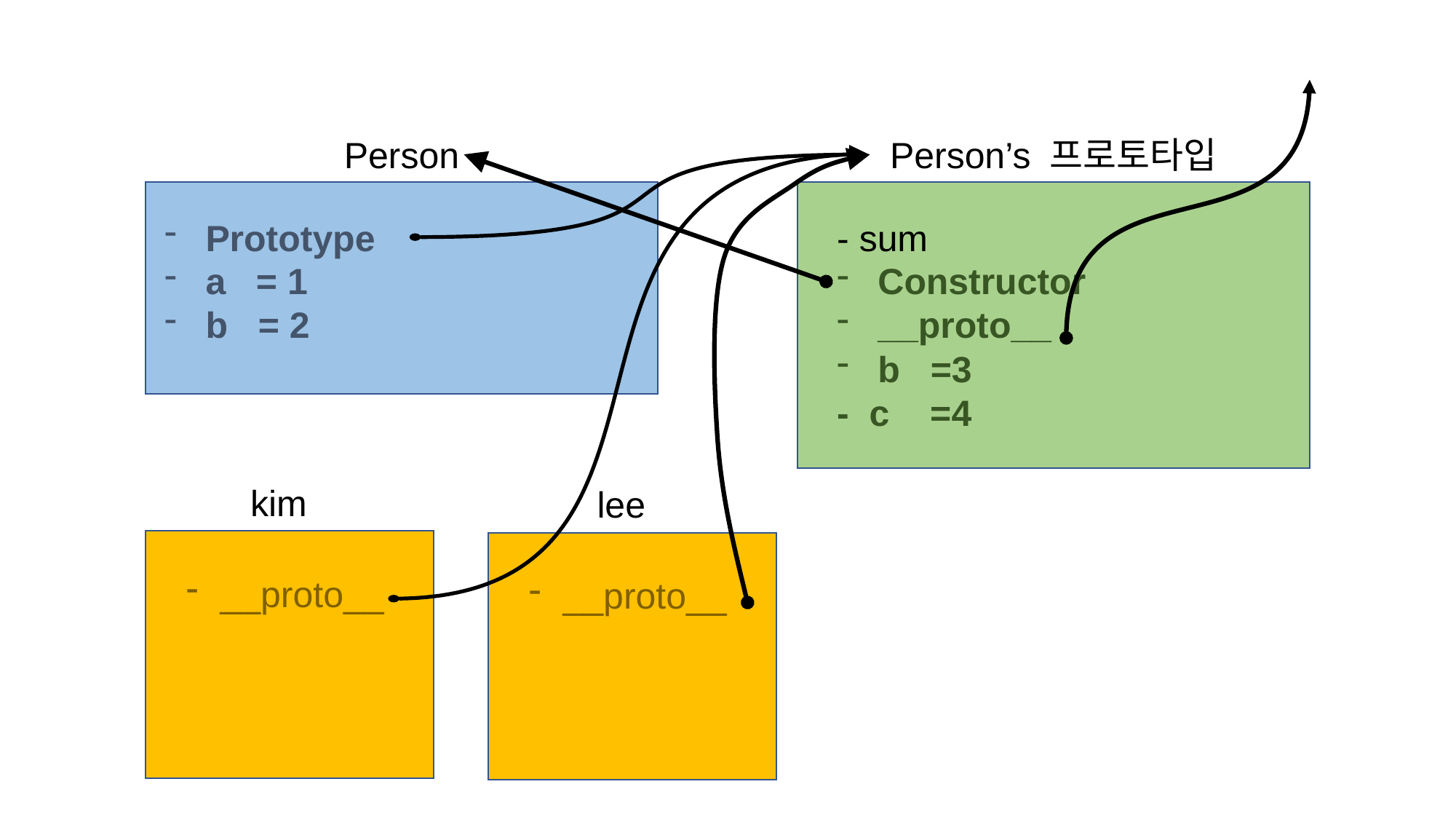

Person’s 프로토타입
Person

Prototype
a   = 1
b   = 2
- sum
Constructor
__proto__
b   =3
-  c    =4
kim
lee

__proto__
__proto__